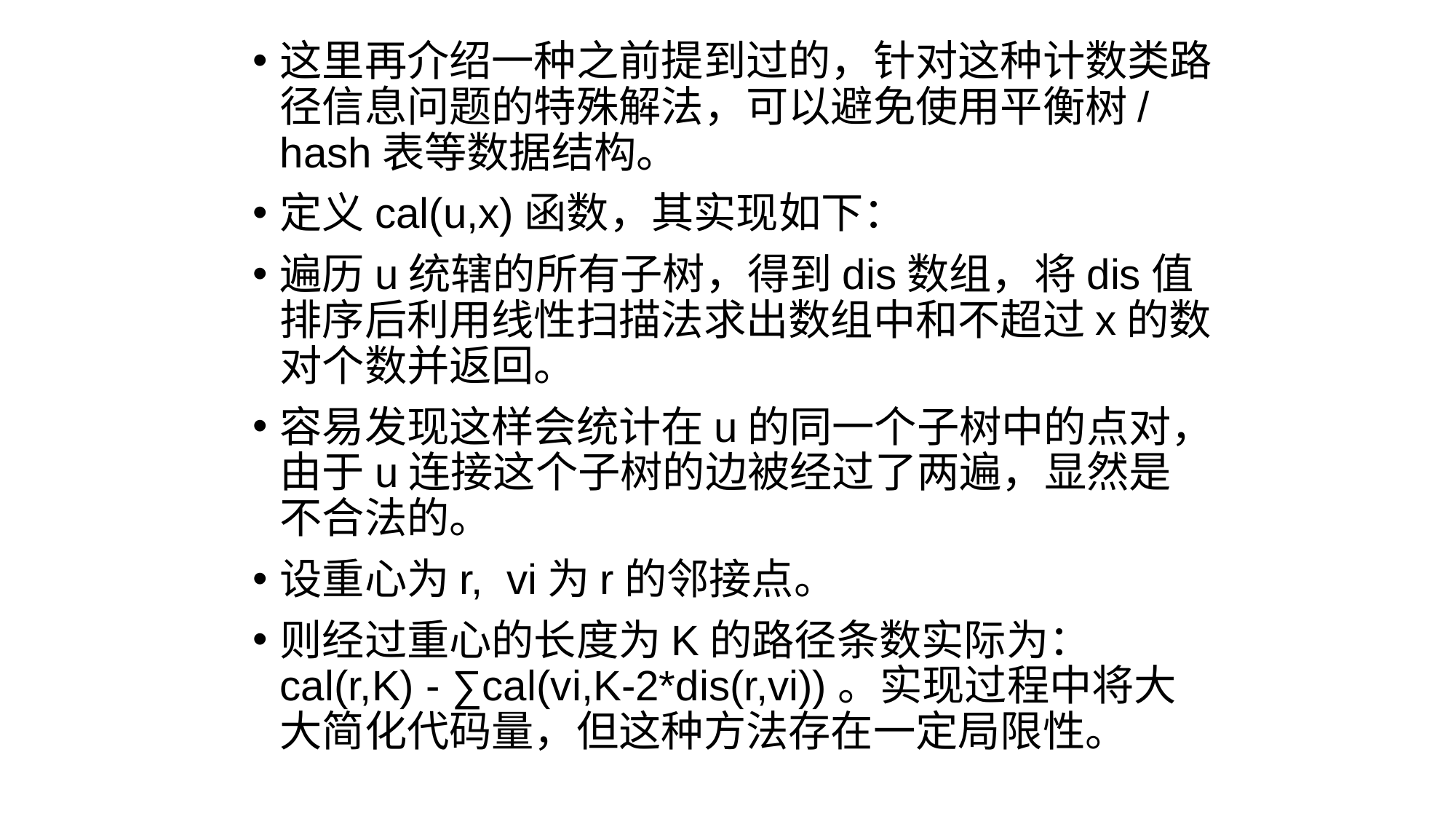

这里再介绍一种之前提到过的，针对这种计数类路径信息问题的特殊解法，可以避免使用平衡树/hash表等数据结构。
定义cal(u,x)函数，其实现如下：
遍历u统辖的所有子树，得到dis数组，将dis值排序后利用线性扫描法求出数组中和不超过x的数对个数并返回。
容易发现这样会统计在u的同一个子树中的点对，由于u连接这个子树的边被经过了两遍，显然是不合法的。
设重心为r,  vi为r的邻接点。
则经过重心的长度为K的路径条数实际为：cal(r,K) - ∑cal(vi,K-2*dis(r,vi))。实现过程中将大大简化代码量，但这种方法存在一定局限性。